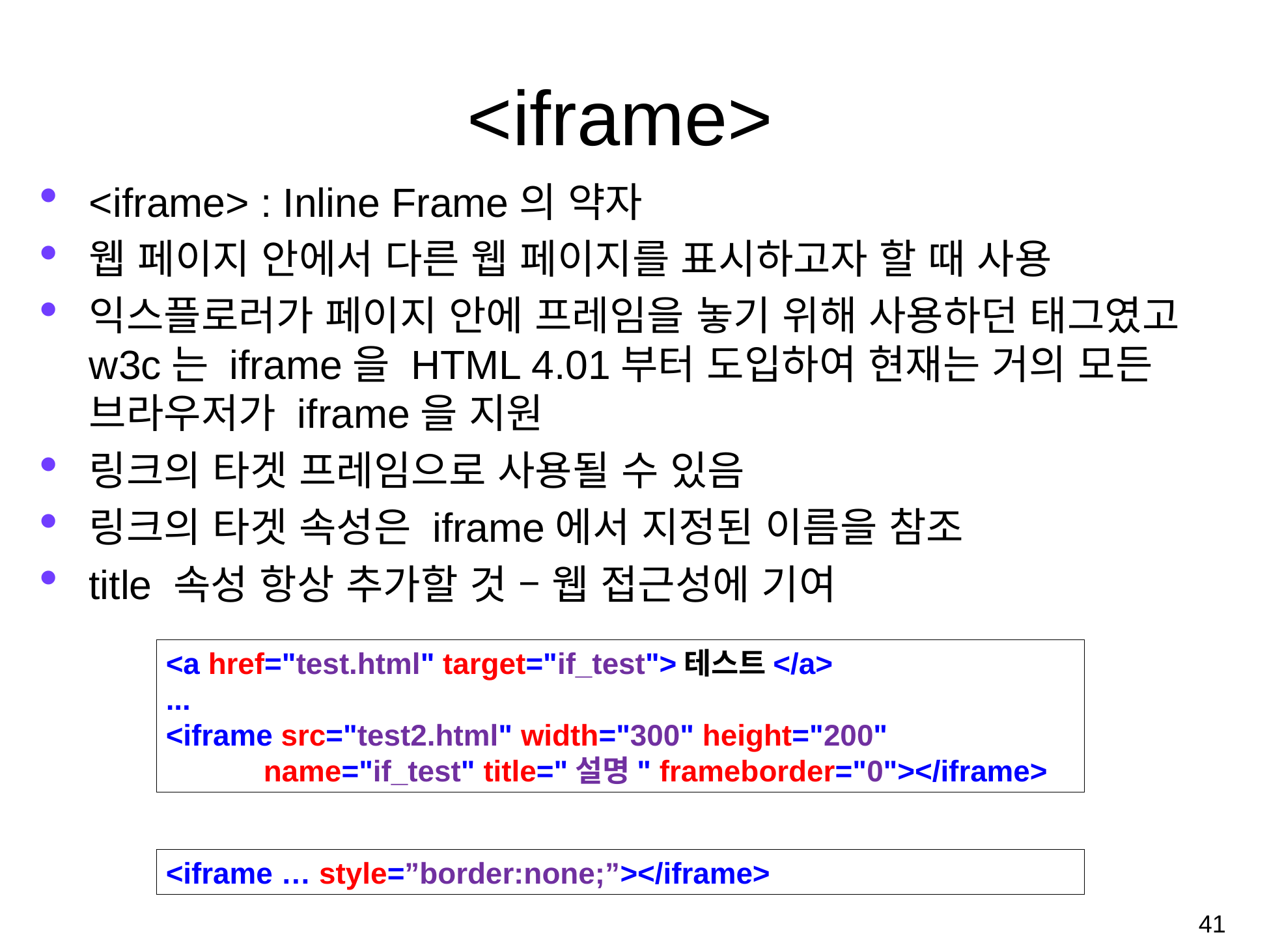

# <iframe>
<iframe> : Inline Frame의 약자
웹 페이지 안에서 다른 웹 페이지를 표시하고자 할 때 사용
익스플로러가 페이지 안에 프레임을 놓기 위해 사용하던 태그였고 w3c는 iframe을 HTML 4.01부터 도입하여 현재는 거의 모든 브라우저가 iframe을 지원
링크의 타겟 프레임으로 사용될 수 있음
링크의 타겟 속성은 iframe에서 지정된 이름을 참조
title 속성 항상 추가할 것 – 웹 접근성에 기여
<a href="test.html" target="if_test">테스트</a>
...
<iframe src="test2.html" width="300" height="200"
	name="if_test" title="설명" frameborder="0"></iframe>
<iframe … style=”border:none;”></iframe>
41